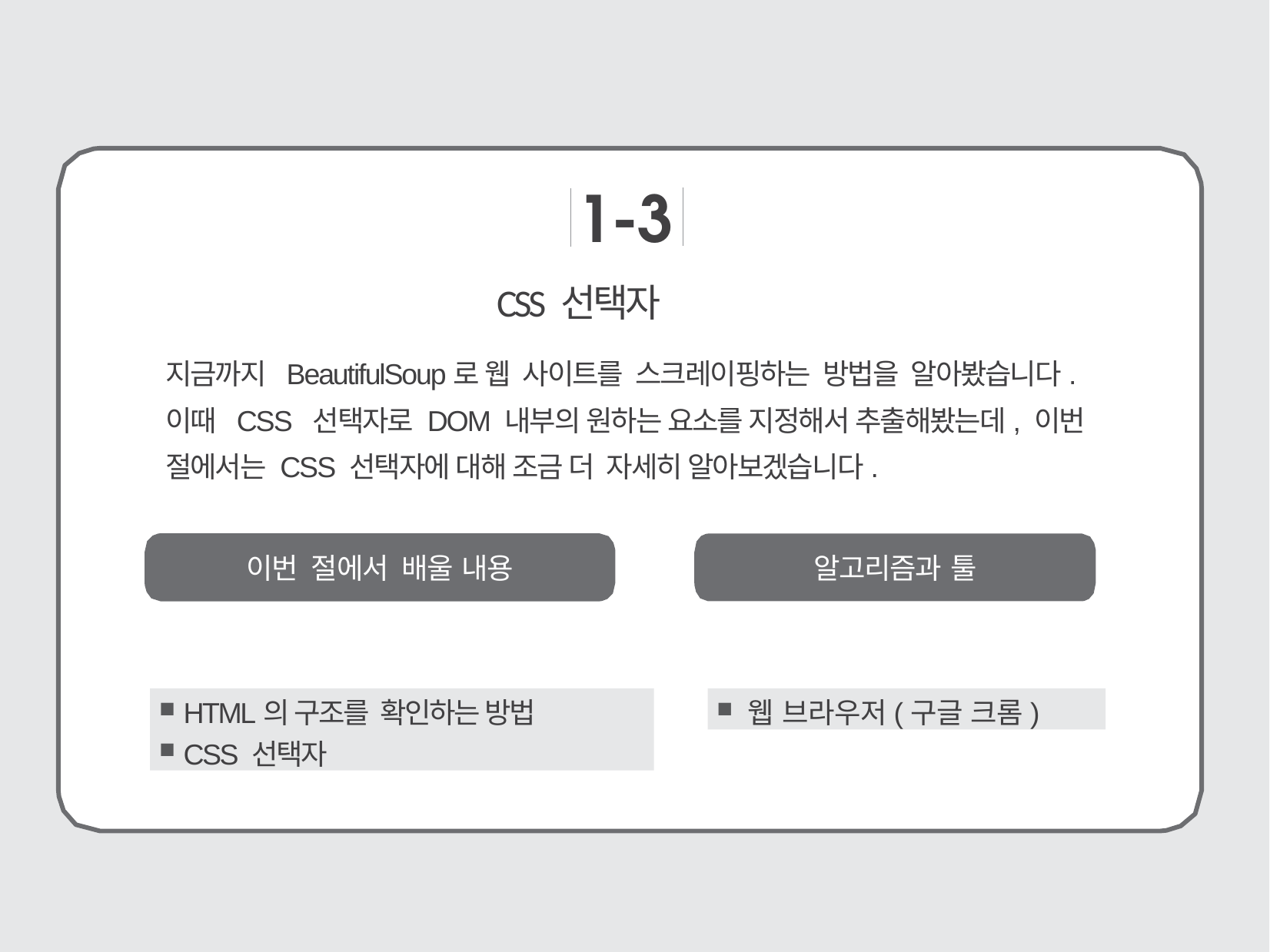

1-3

# CSS 선택자

지금까지  BeautifulSoup로 웹  사이트를  스크레이핑하는  방법을  알아봤습니다.
이때  CSS  선택자로 DOM 내부의 원하는 요소를 지정해서 추출해봤는데, 이번 절에서는 CSS 선택자에 대해 조금 더  자세히 알아보겠습니다.
이번  절에서  배울 내용
알고리즘과 툴
 HTML의 구조를  확인하는 방법
 CSS 선택자
 웹 브라우저(구글 크롬)